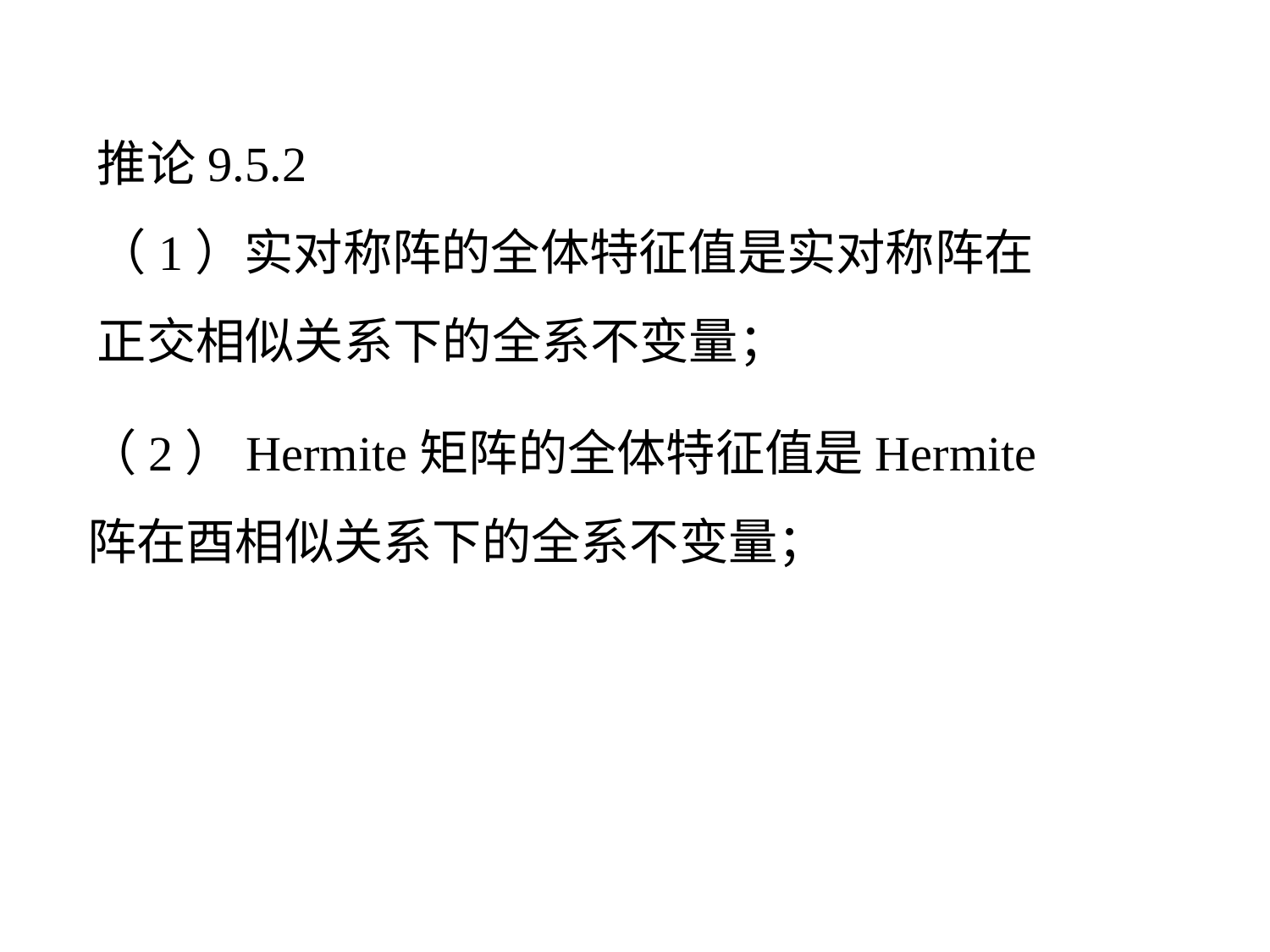

推论9.5.2
（1）实对称阵的全体特征值是实对称阵在正交相似关系下的全系不变量；
（2）Hermite矩阵的全体特征值是Hermite阵在酉相似关系下的全系不变量；